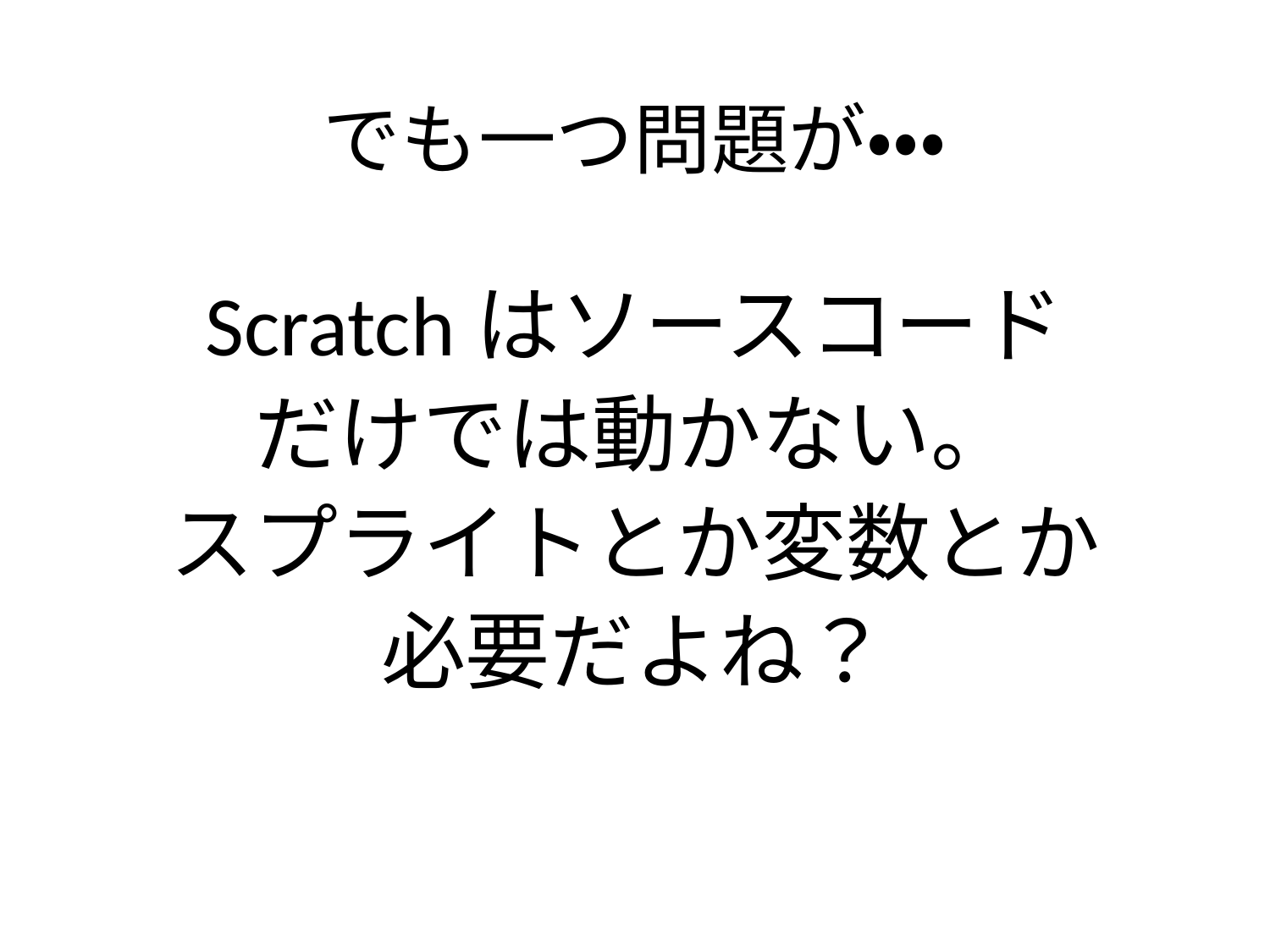

# でも一つ問題が・・・
Scratchはソースコード
だけでは動かない。
スプライトとか変数とか
必要だよね？